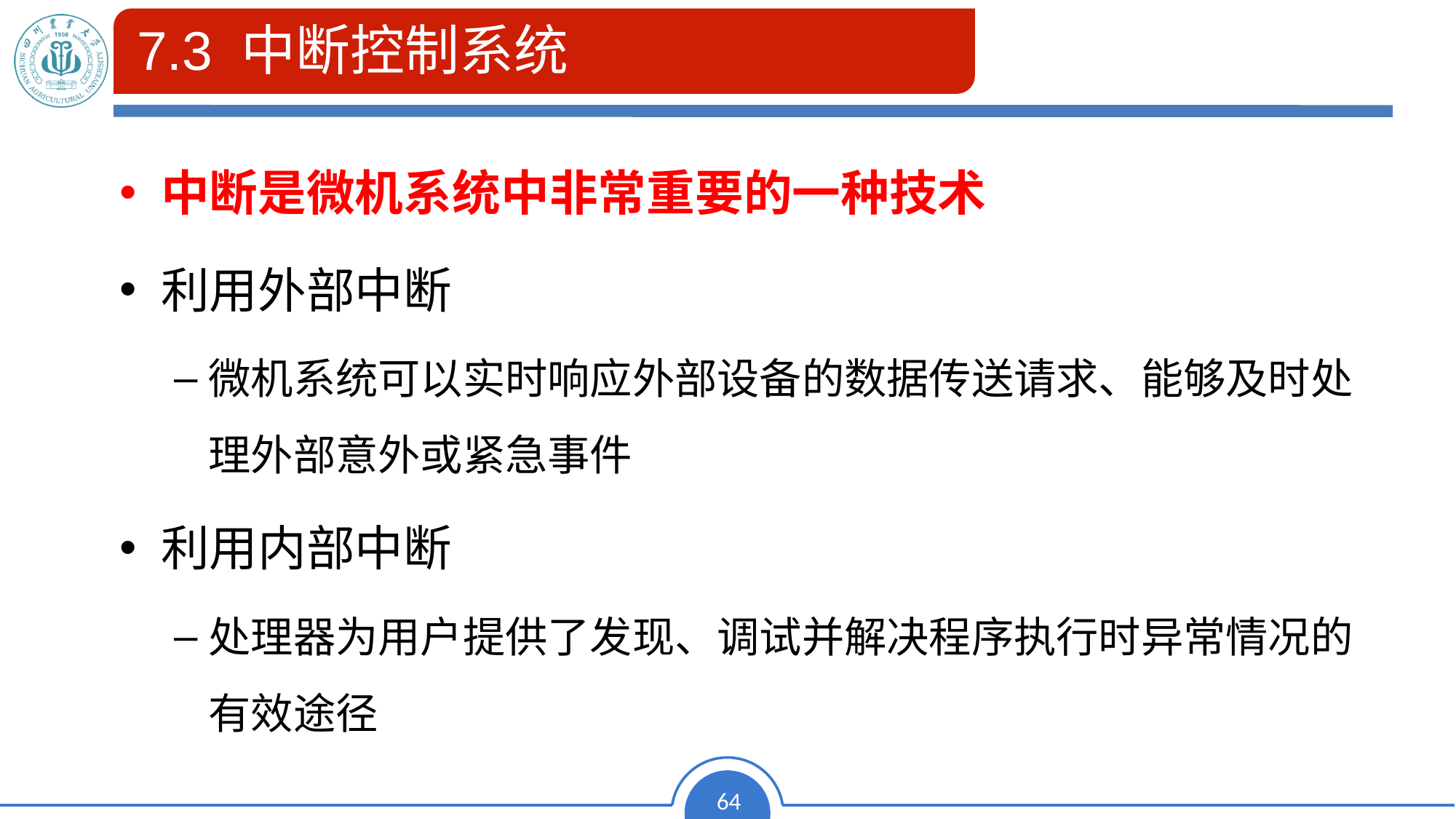

# 7.3 中断控制系统
中断是微机系统中非常重要的一种技术
利用外部中断
微机系统可以实时响应外部设备的数据传送请求、能够及时处理外部意外或紧急事件
利用内部中断
处理器为用户提供了发现、调试并解决程序执行时异常情况的有效途径